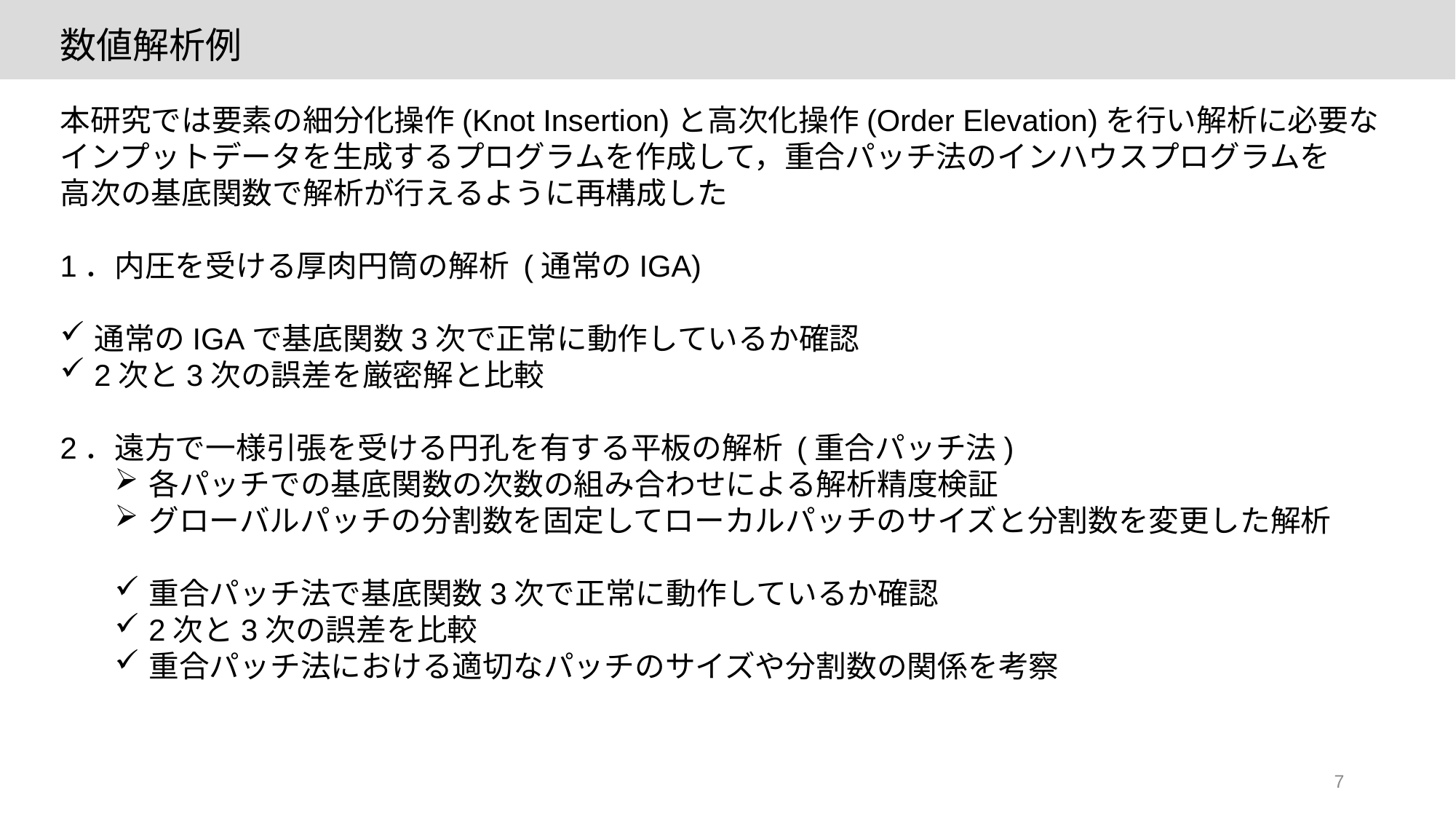

数値解析例
本研究では要素の細分化操作(Knot Insertion)と高次化操作(Order Elevation)を行い解析に必要な
インプットデータを生成するプログラムを作成して，重合パッチ法のインハウスプログラムを
高次の基底関数で解析が行えるように再構成した

1．内圧を受ける厚肉円筒の解析 (通常のIGA)

通常のIGAで基底関数3次で正常に動作しているか確認
2次と3次の誤差を厳密解と比較

2．遠方で一様引張を受ける円孔を有する平板の解析 (重合パッチ法)
各パッチでの基底関数の次数の組み合わせによる解析精度検証
グローバルパッチの分割数を固定してローカルパッチのサイズと分割数を変更した解析

重合パッチ法で基底関数3次で正常に動作しているか確認
2次と3次の誤差を比較
重合パッチ法における適切なパッチのサイズや分割数の関係を考察

7